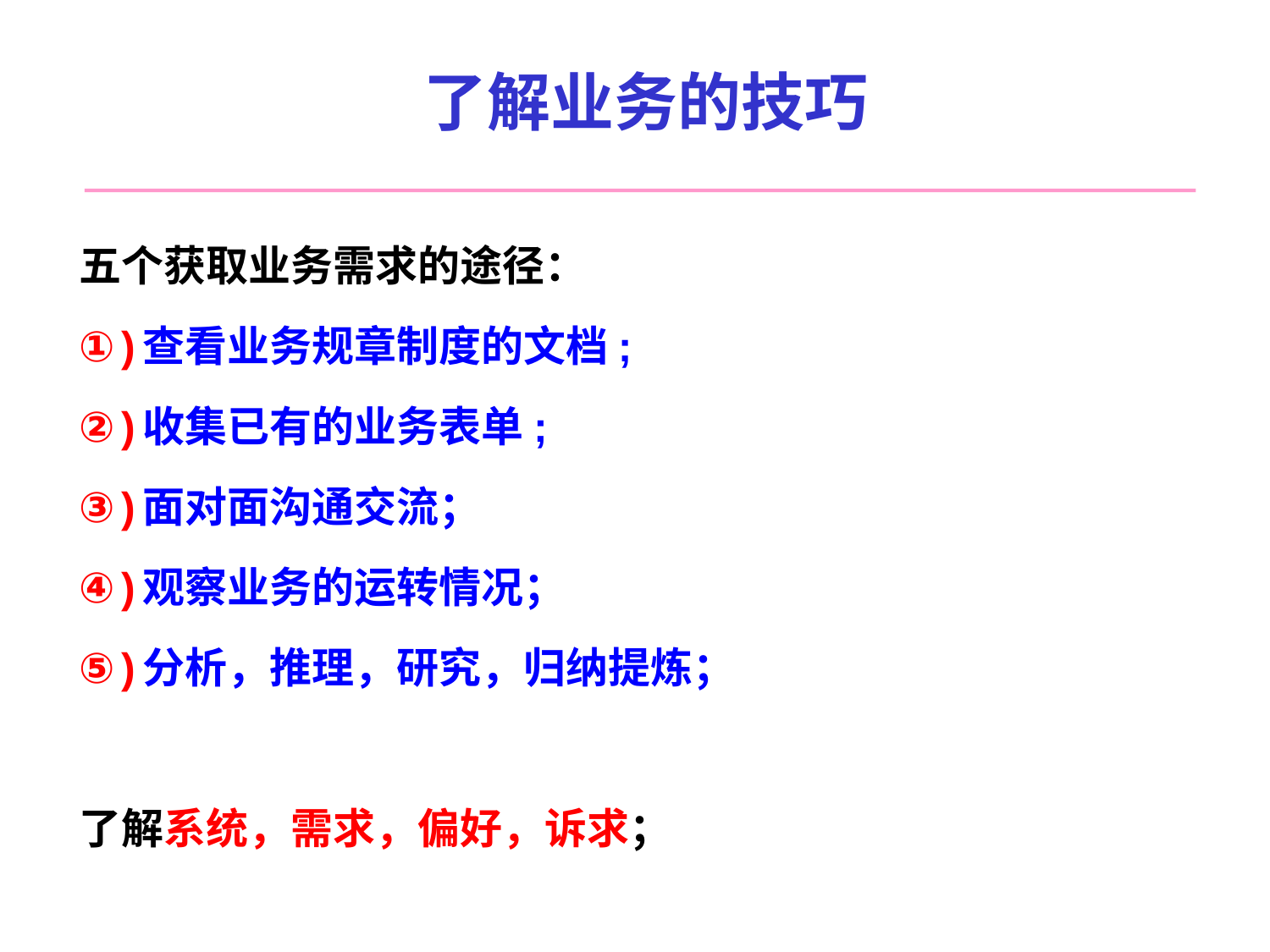

# 了解业务的技巧
五个获取业务需求的途径：
查看业务规章制度的文档;
收集已有的业务表单;
面对面沟通交流；
观察业务的运转情况；
分析，推理，研究，归纳提炼；

了解系统，需求，偏好，诉求；